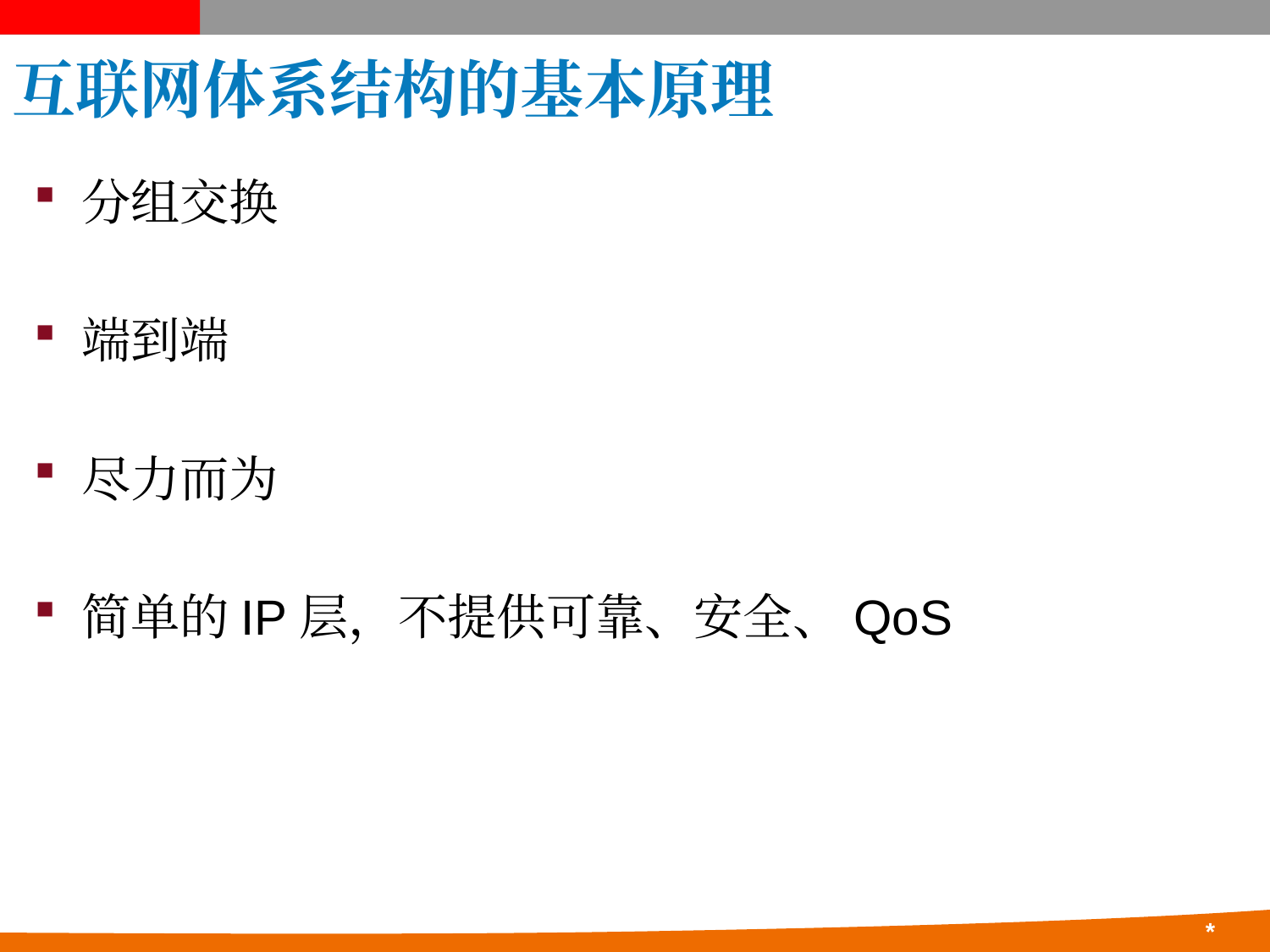

# 互联网体系结构的基本原理
分组交换

端到端

尽力而为

简单的IP层，不提供可靠、安全、QoS